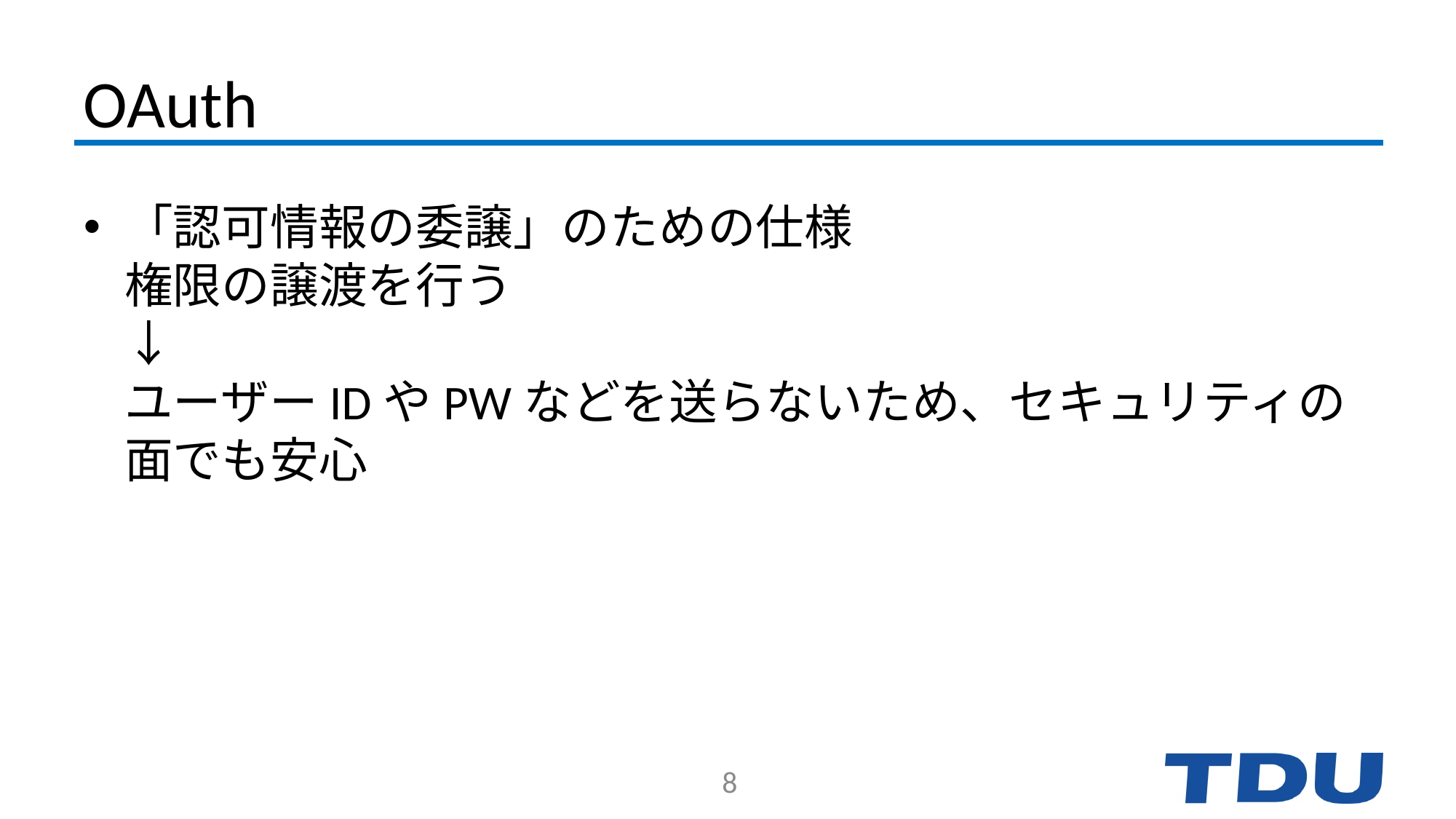

# OAuth
「認可情報の委譲」のための仕様
権限の譲渡を行う
↓
ユーザーIDやPWなどを送らないため、セキュリティの面でも安心
8